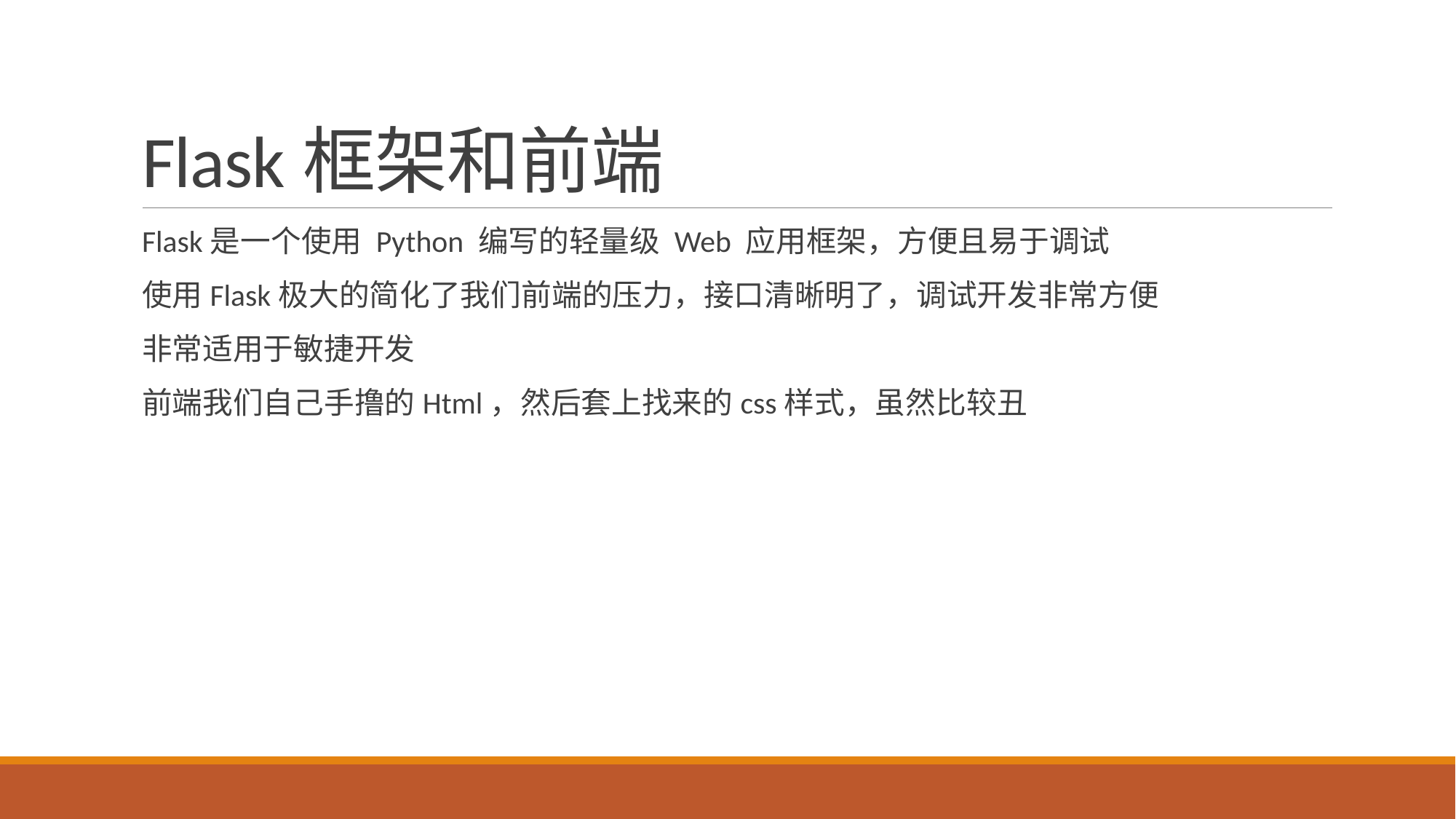

# Flask框架和前端
Flask是一个使用 Python 编写的轻量级 Web 应用框架，方便且易于调试
使用Flask极大的简化了我们前端的压力，接口清晰明了，调试开发非常方便
非常适用于敏捷开发
前端我们自己手撸的Html，然后套上找来的css样式，虽然比较丑